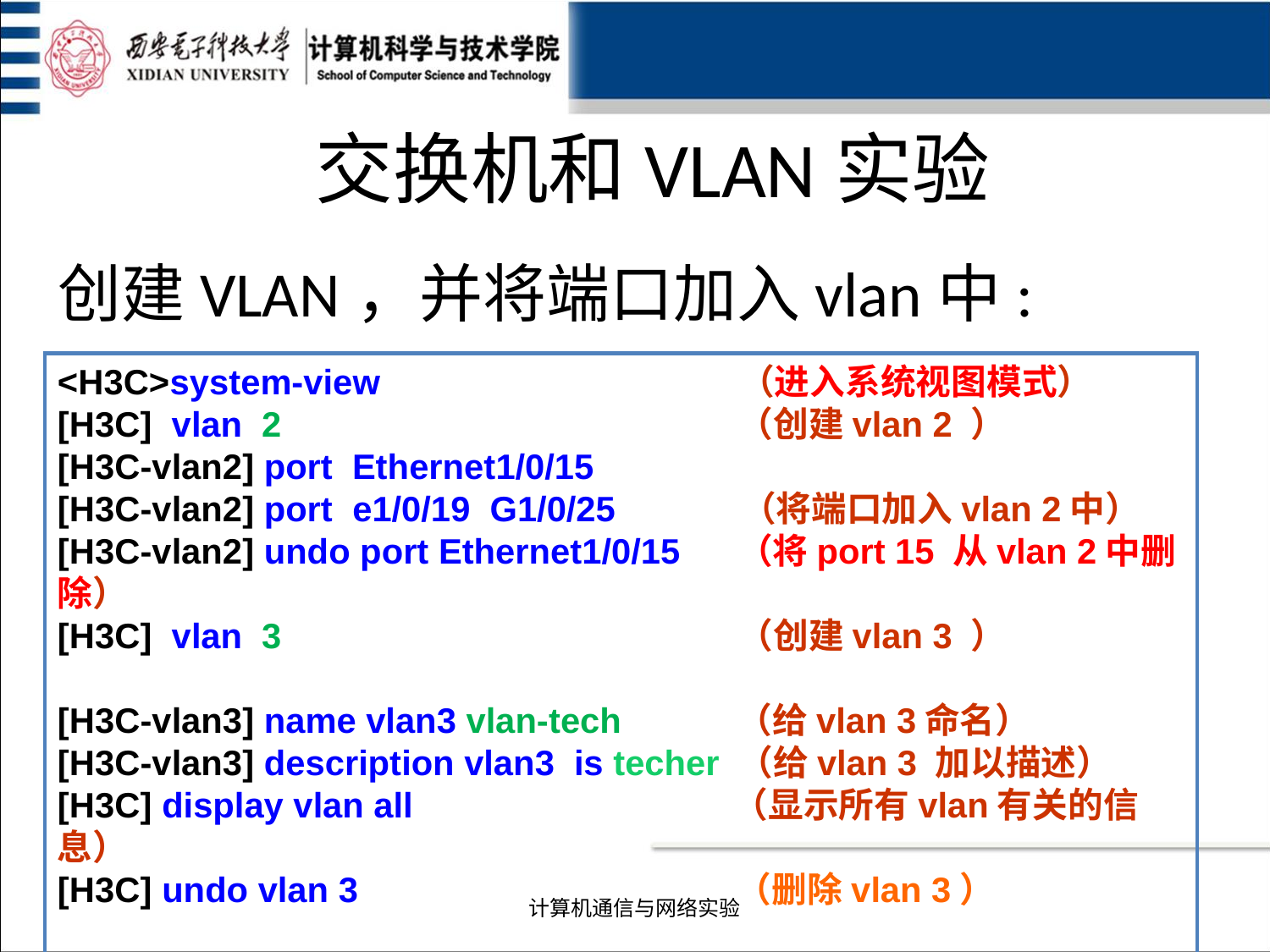

# 交换机和VLAN实验
创建VLAN，并将端口加入vlan中:
<H3C>system-view                                    （进入系统视图模式）
[H3C]  vlan  2                                              （创建vlan 2 ）
[H3C-vlan2] port  Ethernet1/0/15
[H3C-vlan2] port  e1/0/19  G1/0/25            （将端口加入vlan 2中）
[H3C-vlan2] undo port Ethernet1/0/15     （将port 15 从vlan 2中删除）
[H3C]  vlan  3                                              （创建vlan 3 ）
[H3C-vlan3] name vlan3 vlan-tech           （给vlan 3命名）
[H3C-vlan3] description vlan3  is techer （给vlan 3 加以描述）
[H3C] display vlan all                                （显示所有vlan有关的信息）
[H3C] undo vlan 3                                      （删除vlan 3）

计算机通信与网络实验